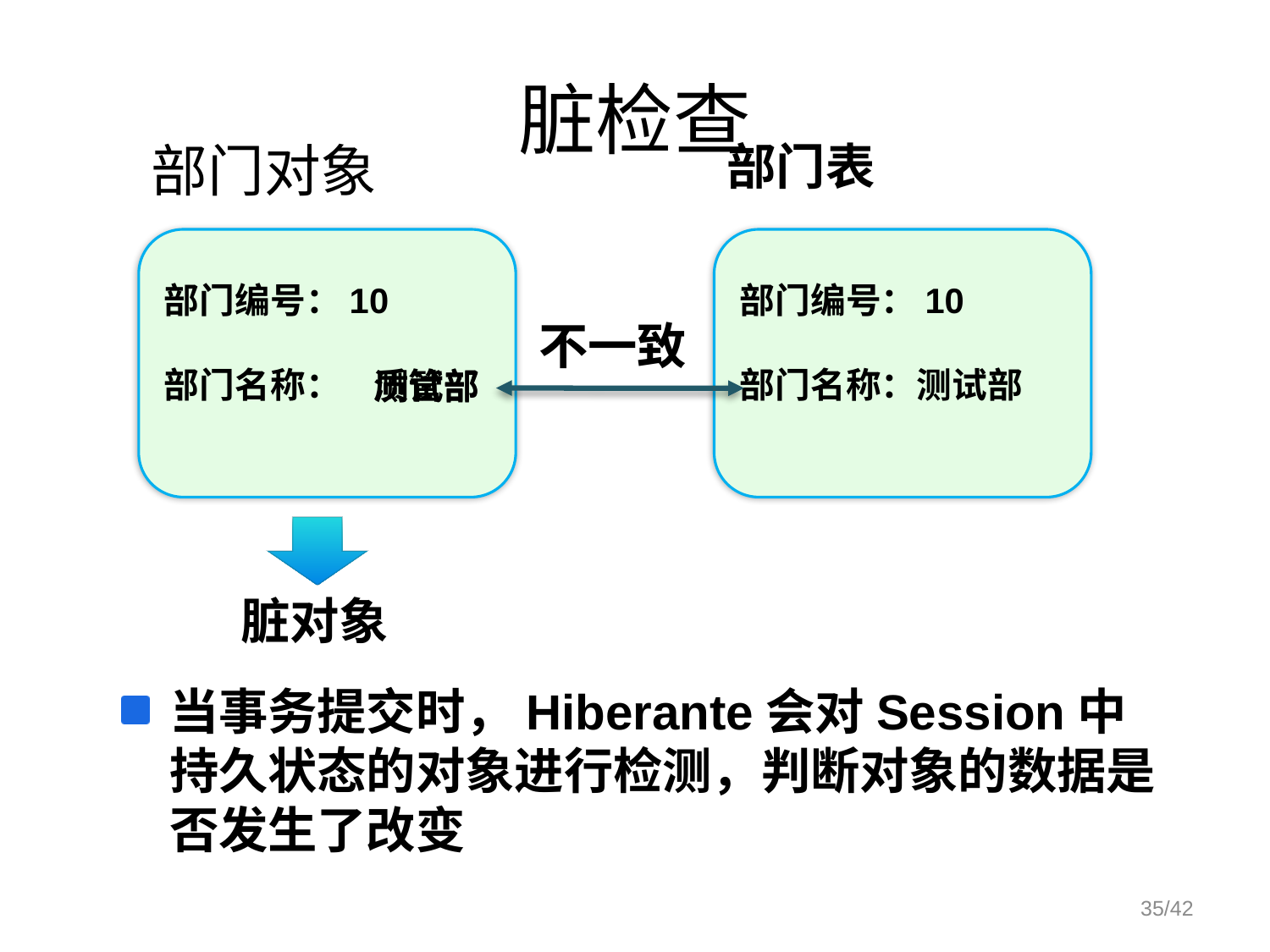

# 脏检查
部门对象

部门表

部门编号：10

部门名称：测试部

部门编号：10

部门名称：测试部

不一致

质管部
测试部

脏对象

当事务提交时，Hiberante会对Session中持久状态的对象进行检测，判断对象的数据是否发生了改变
35/42